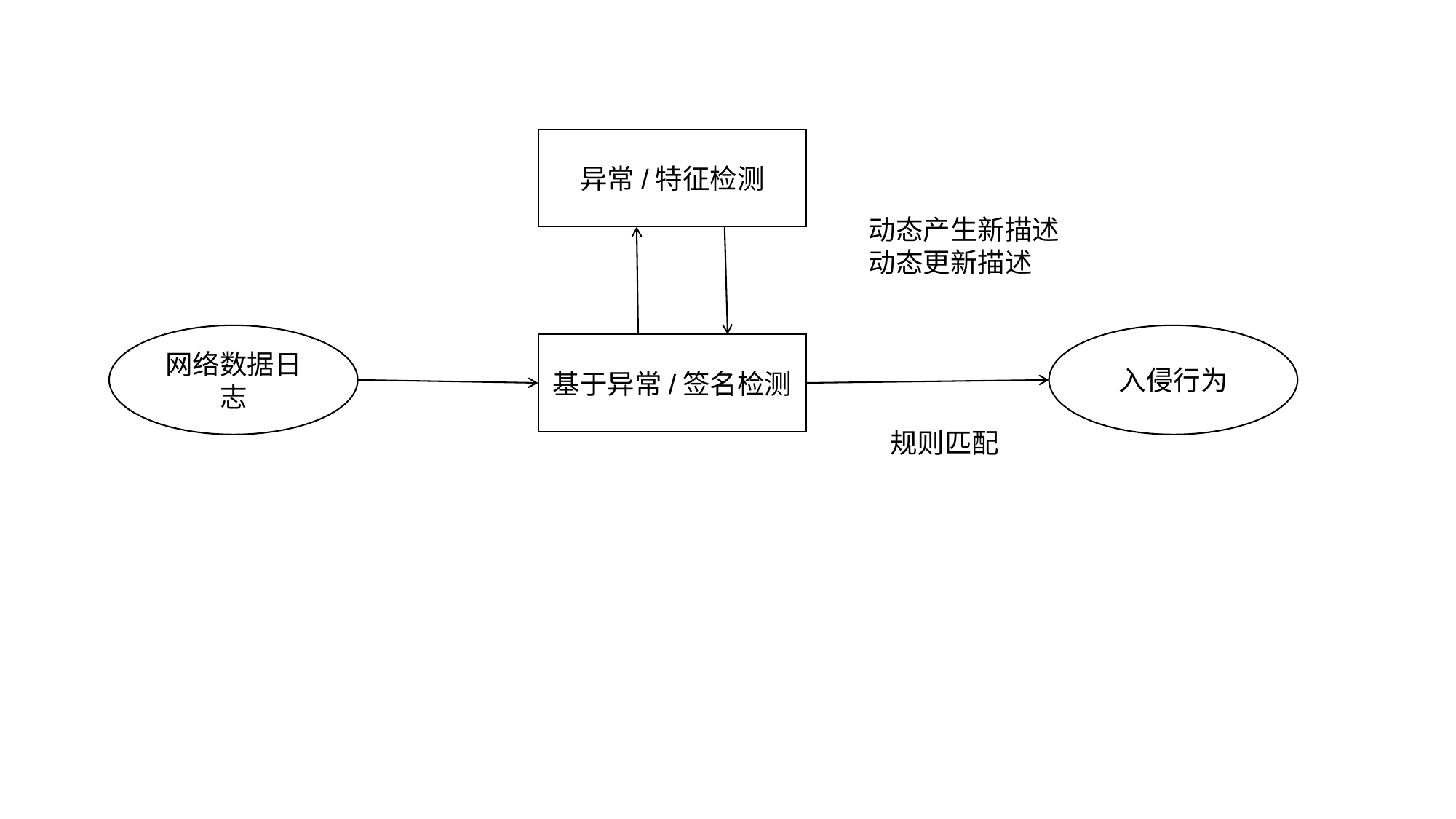

异常/特征检测
动态产生新描述
动态更新描述
网络数据日志
入侵行为
基于异常/签名检测
规则匹配